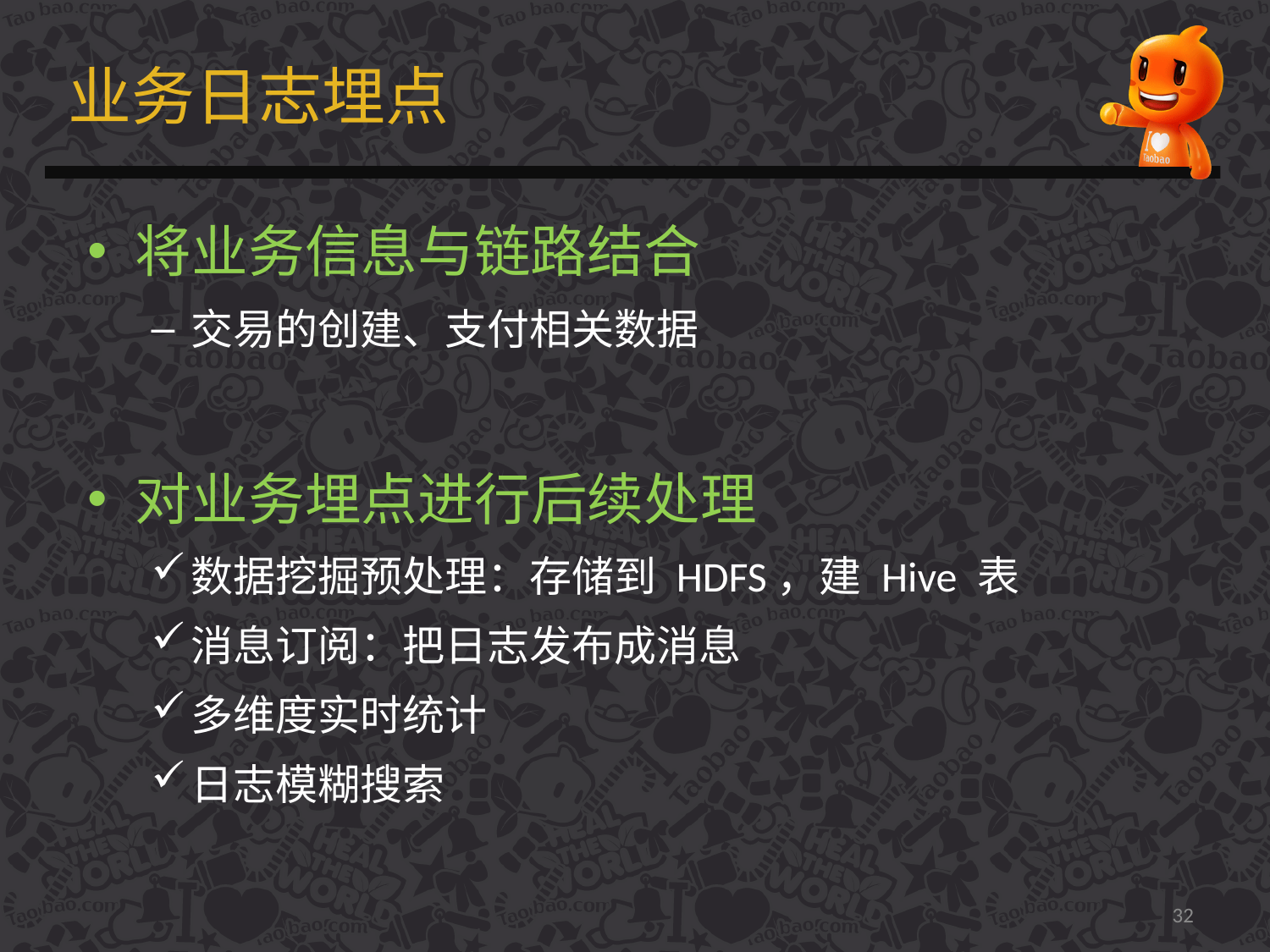

# 业务日志埋点
将业务信息与链路结合
交易的创建、支付相关数据

对业务埋点进行后续处理
数据挖掘预处理：存储到 HDFS，建 Hive 表
消息订阅：把日志发布成消息
多维度实时统计
日志模糊搜索
32